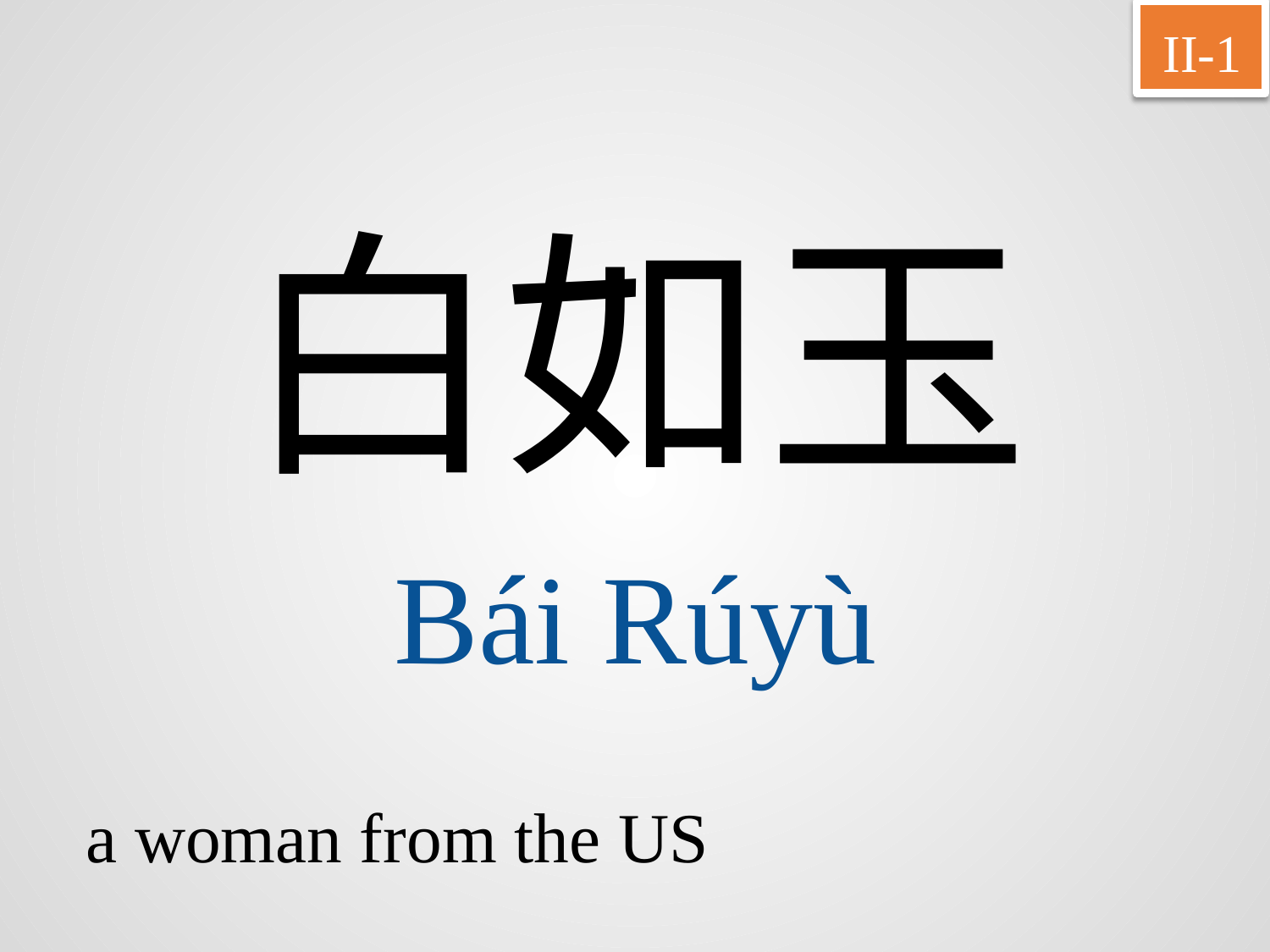

II-1

白如玉
Bái	Rúyù
a woman from the US